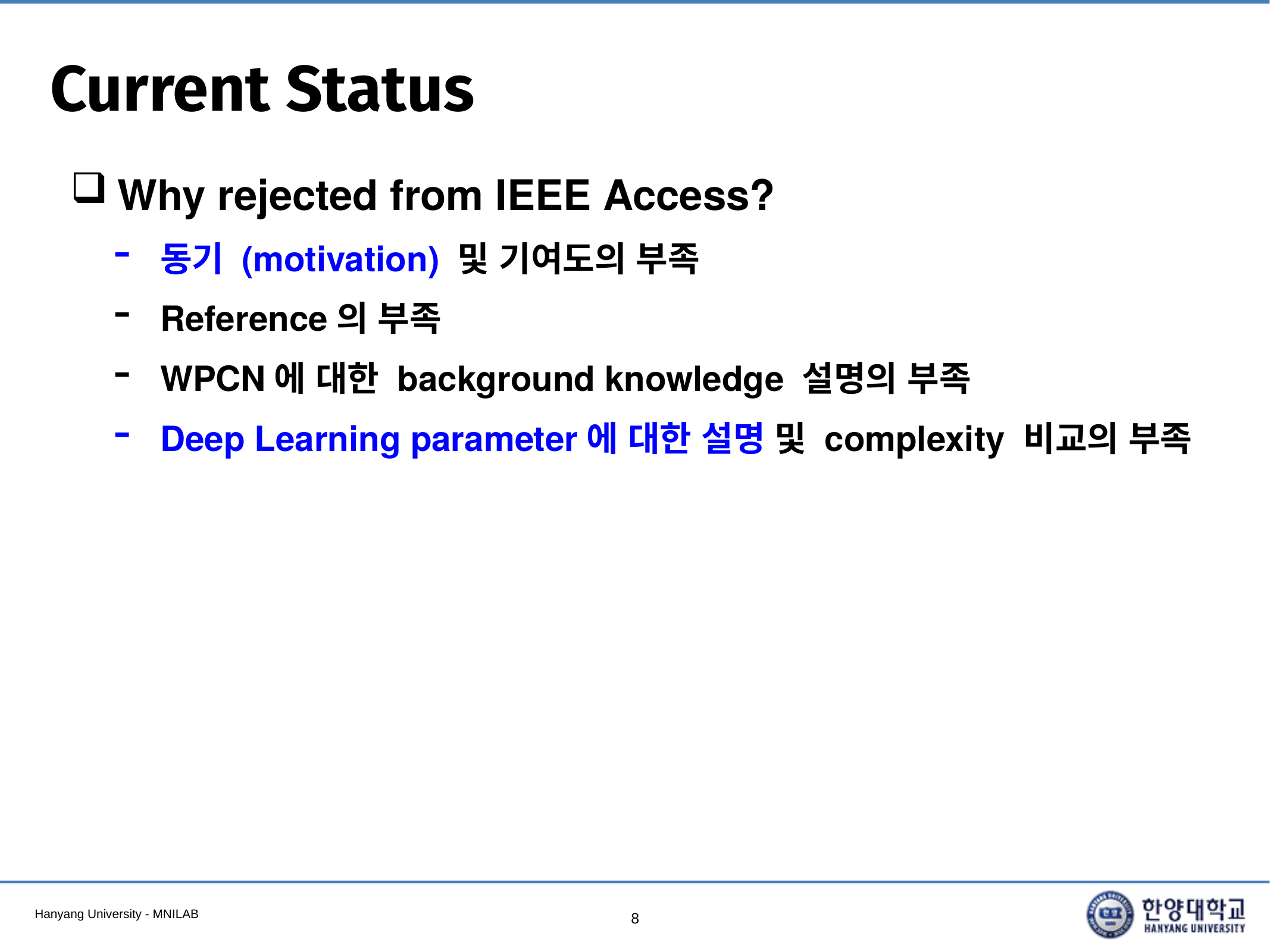

# Current Status
Why rejected from IEEE Access?
동기 (motivation) 및 기여도의 부족
Reference의 부족
WPCN에 대한 background knowledge 설명의 부족
Deep Learning parameter에 대한 설명 및 complexity 비교의 부족
8